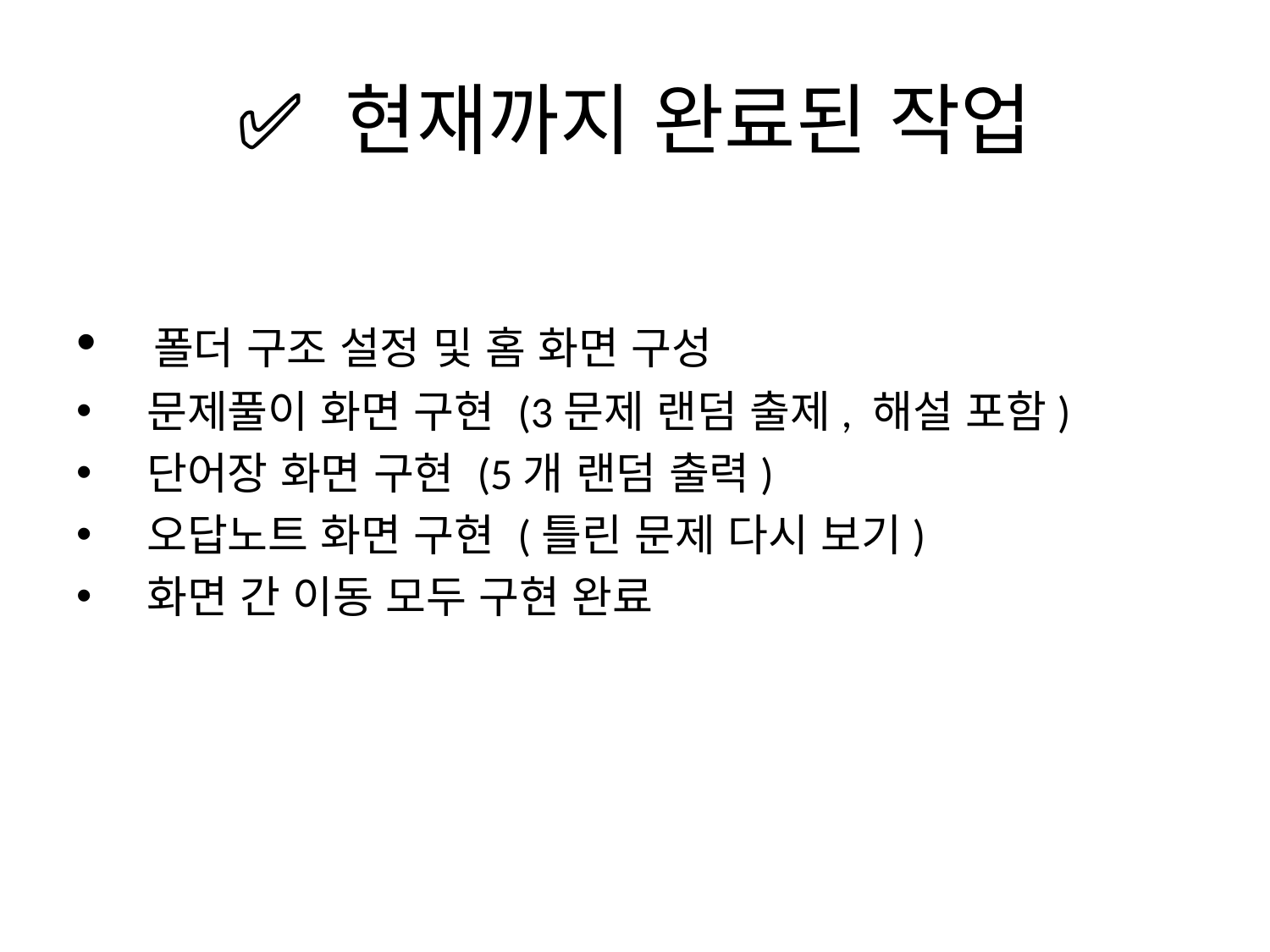

# ✅ 현재까지 완료된 작업

 폴더 구조 설정 및 홈 화면 구성
 문제풀이 화면 구현 (3문제 랜덤 출제, 해설 포함)
 단어장 화면 구현 (5개 랜덤 출력)
 오답노트 화면 구현 (틀린 문제 다시 보기)
 화면 간 이동 모두 구현 완료